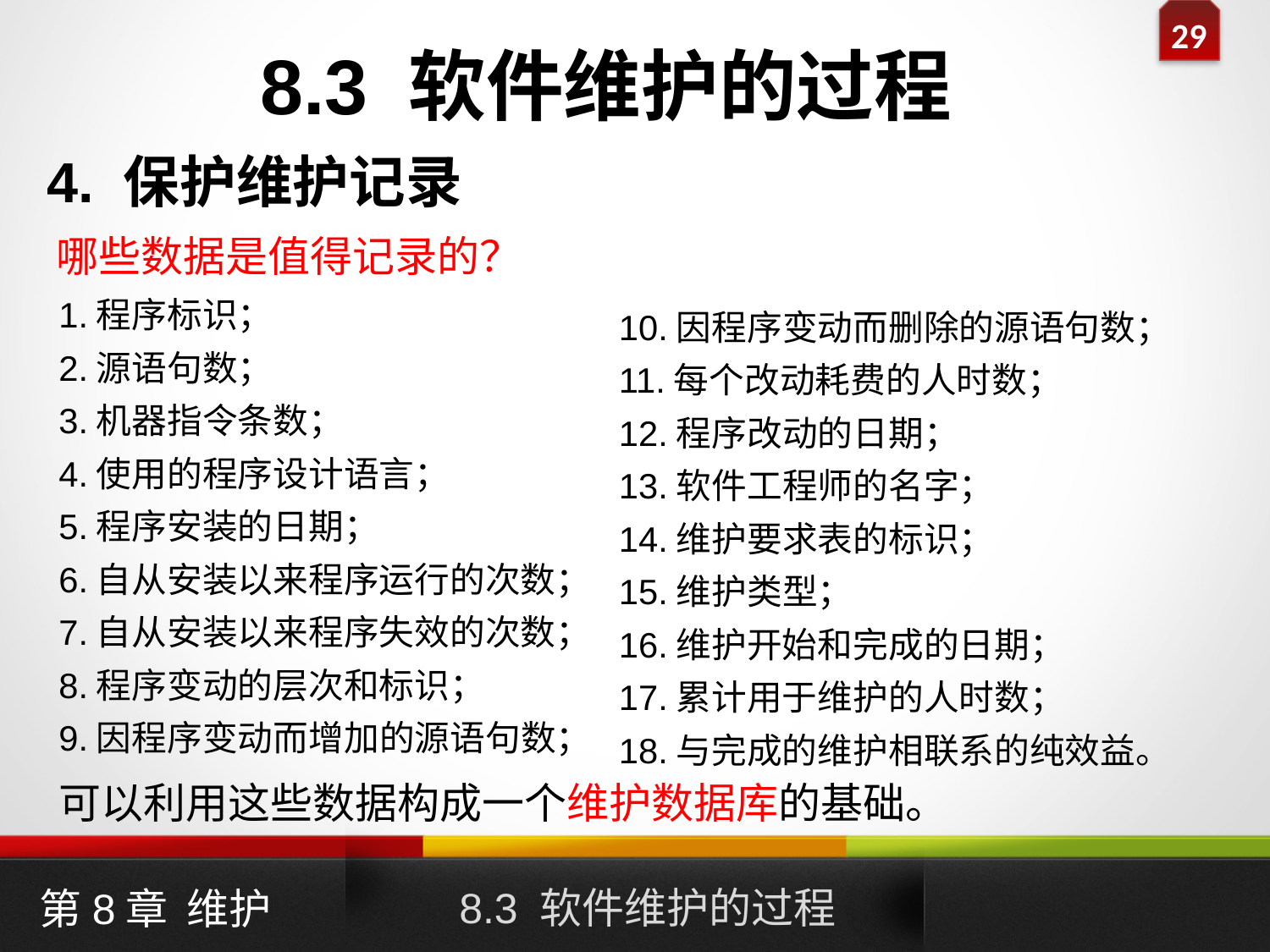

8.3 软件维护的过程
4. 保护维护记录

哪些数据是值得记录的？
1.程序标识；
2.源语句数；
3.机器指令条数；
4.使用的程序设计语言；
5.程序安装的日期；
6.自从安装以来程序运行的次数；
7.自从安装以来程序失效的次数；8.程序变动的层次和标识；
9.因程序变动而增加的源语句数；

10.因程序变动而删除的源语句数；
11.每个改动耗费的人时数；
12.程序改动的日期；
13.软件工程师的名字；
14.维护要求表的标识；
15.维护类型；
16.维护开始和完成的日期；
17.累计用于维护的人时数；
18.与完成的维护相联系的纯效益。
可以利用这些数据构成一个维护数据库的基础。
8.3 软件维护的过程